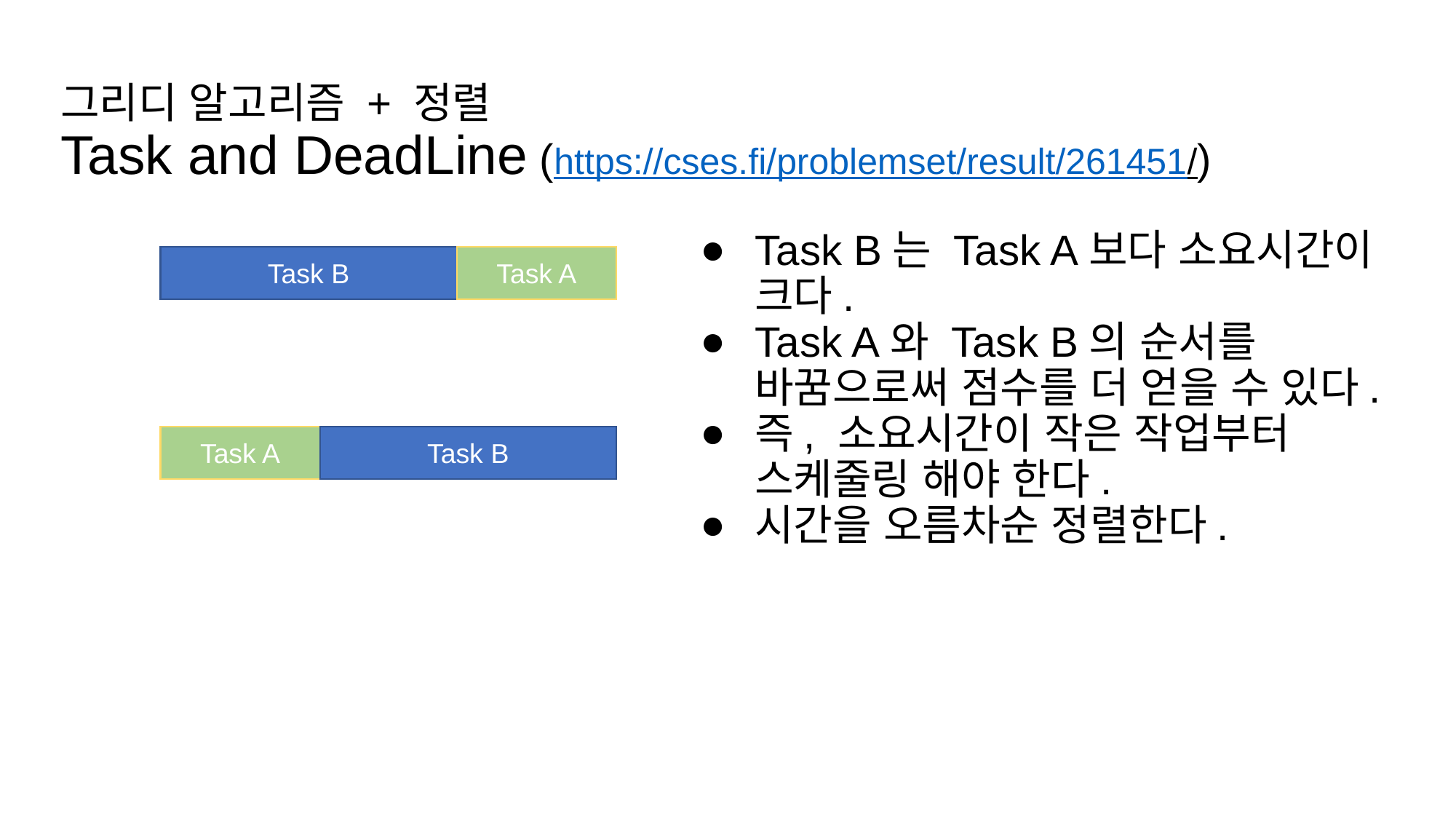

# 그리디 알고리즘 + 정렬 Task and DeadLine (https://cses.fi/problemset/result/261451/)
Task B는 Task A보다 소요시간이 크다.
Task A와 Task B의 순서를 바꿈으로써 점수를 더 얻을 수 있다.
즉, 소요시간이 작은 작업부터 스케줄링 해야 한다.
시간을 오름차순 정렬한다.
Task B
Task A
Task A
Task B